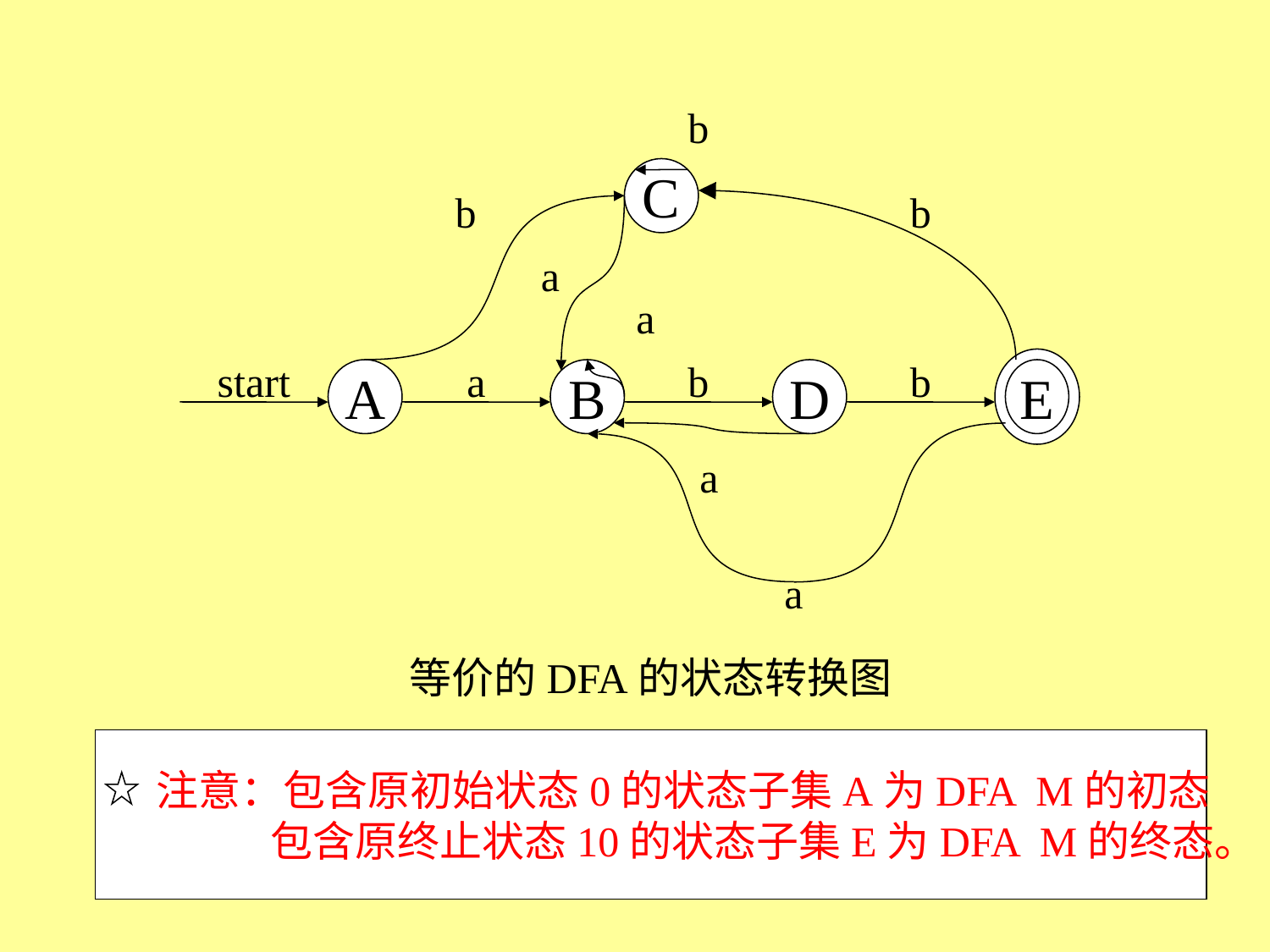

b
C
b
b

a
a
start
a
b
b

A
B
D
E

a
a

等价的DFA的状态转换图
    注意：包含原初始状态0的状态子集A为DFA  M的初态
                包含原终止状态10的状态子集E为DFA  M的终态。